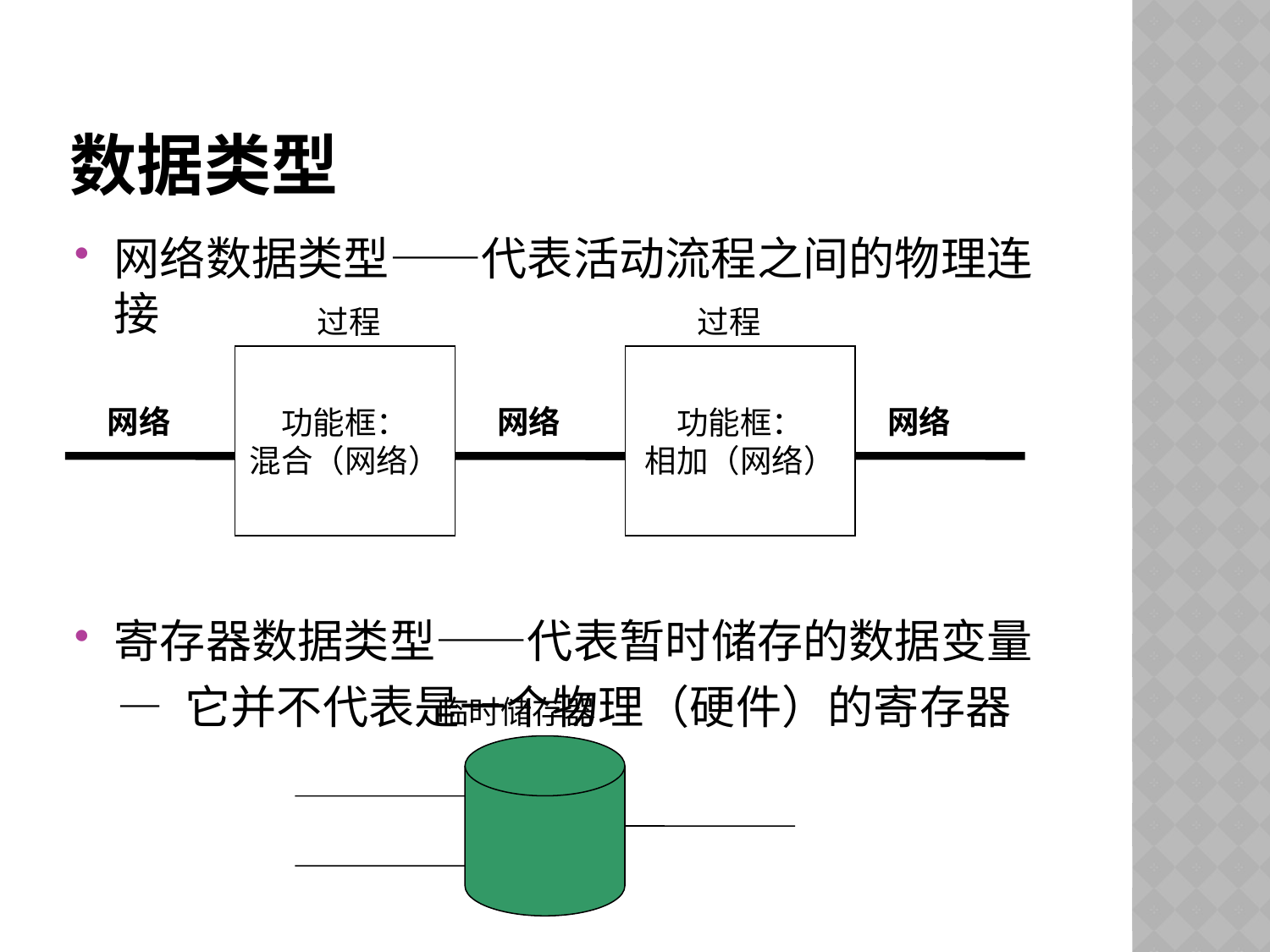

# 数据类型
网络数据类型——代表活动流程之间的物理连接

寄存器数据类型——代表暂时储存的数据变量
    — 它并不代表是一个物理（硬件）的寄存器

过程
过程
功能框：
混合（网络）
功能框：
相加（网络）
网络
网络
网络

临时储存器